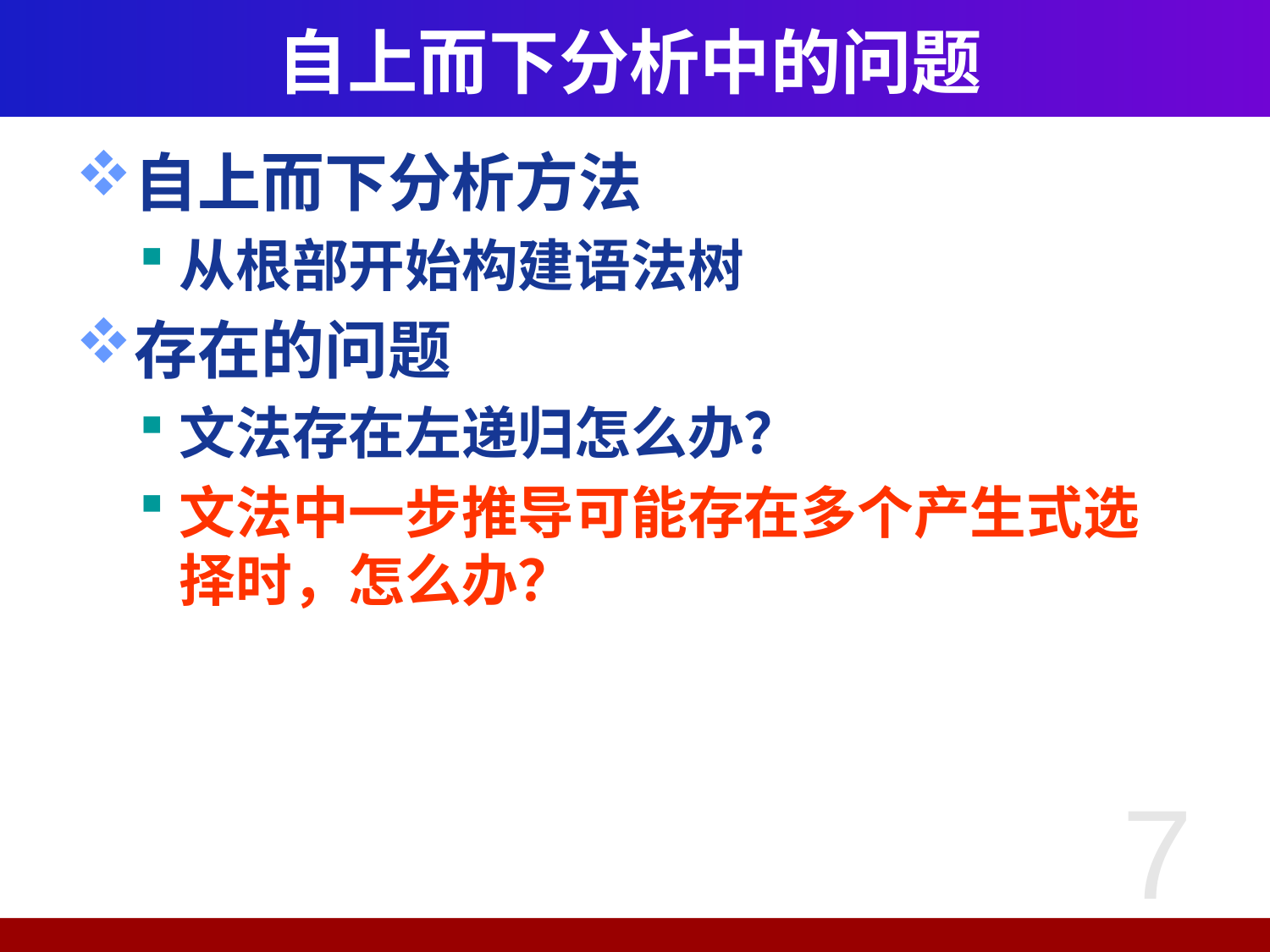

# 自上而下分析中的问题
自上而下分析方法
从根部开始构建语法树
存在的问题
文法存在左递归怎么办？
文法中一步推导可能存在多个产生式选择时，怎么办？
7